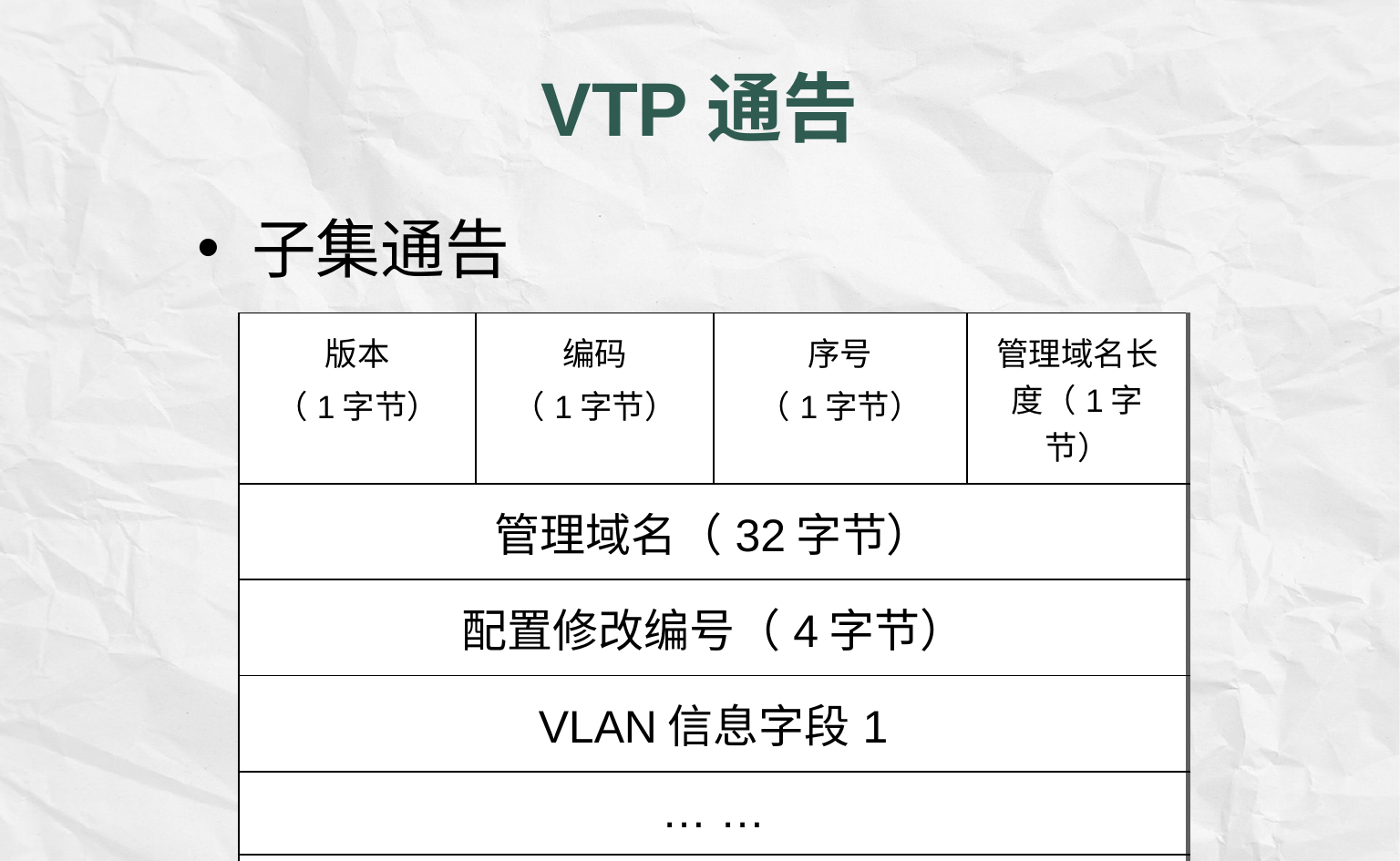

# VTP通告
子集通告
| 版本 （1字节） | 编码 （1字节） | 序号 （1字节） | 管理域名长度（1字节） |
| --- | --- | --- | --- |
| 管理域名（32字节） |  |  |  |
| 配置修改编号（4字节） |  |  |  |
| VLAN信息字段1 |  |  |  |
| … … |  |  |  |
| VLAN信息字段n |  |  |  |

85